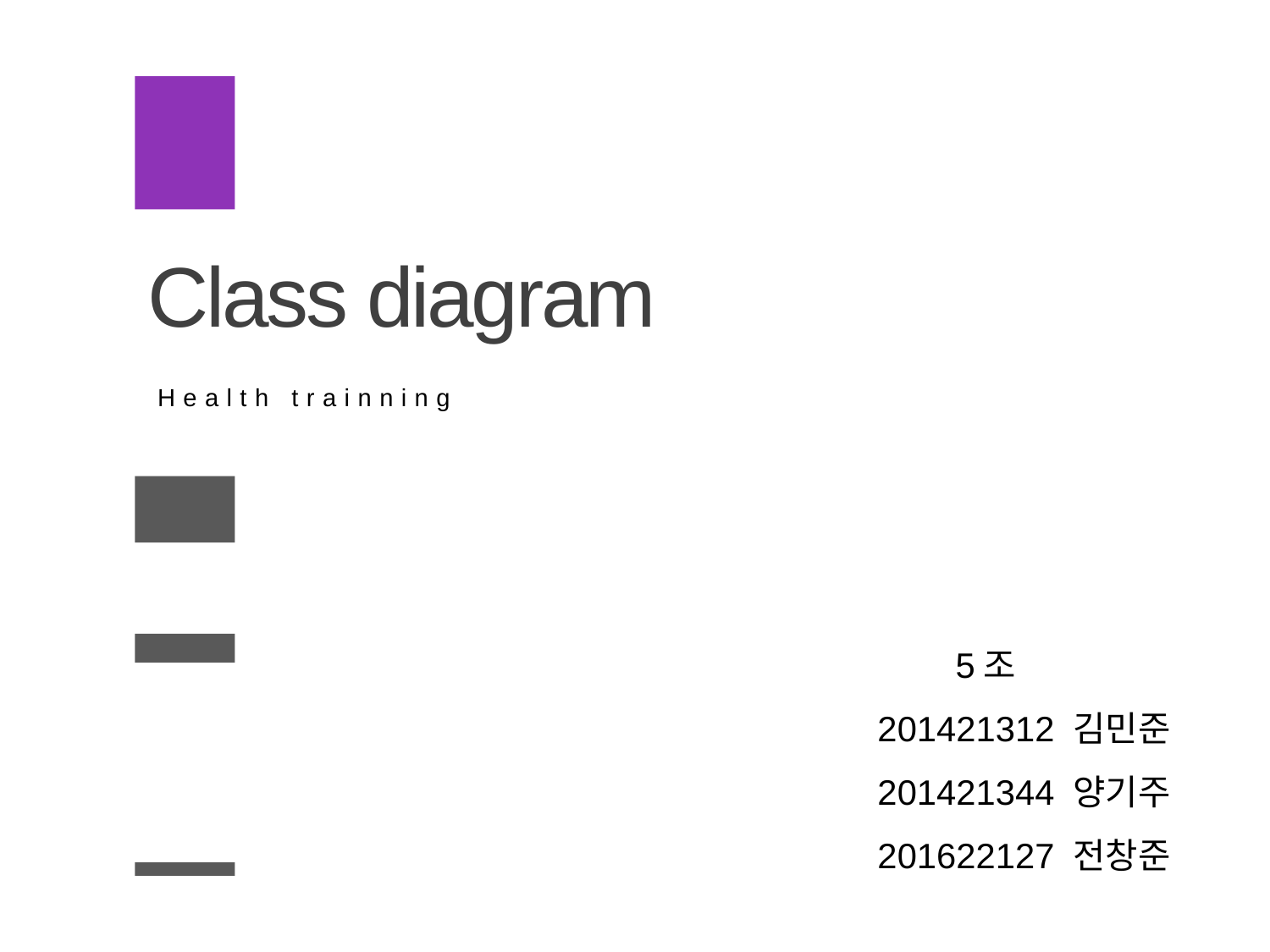

Class diagram
Health trainning

        5조
201421312 김민준
201421344 양기주
201622127 전창준